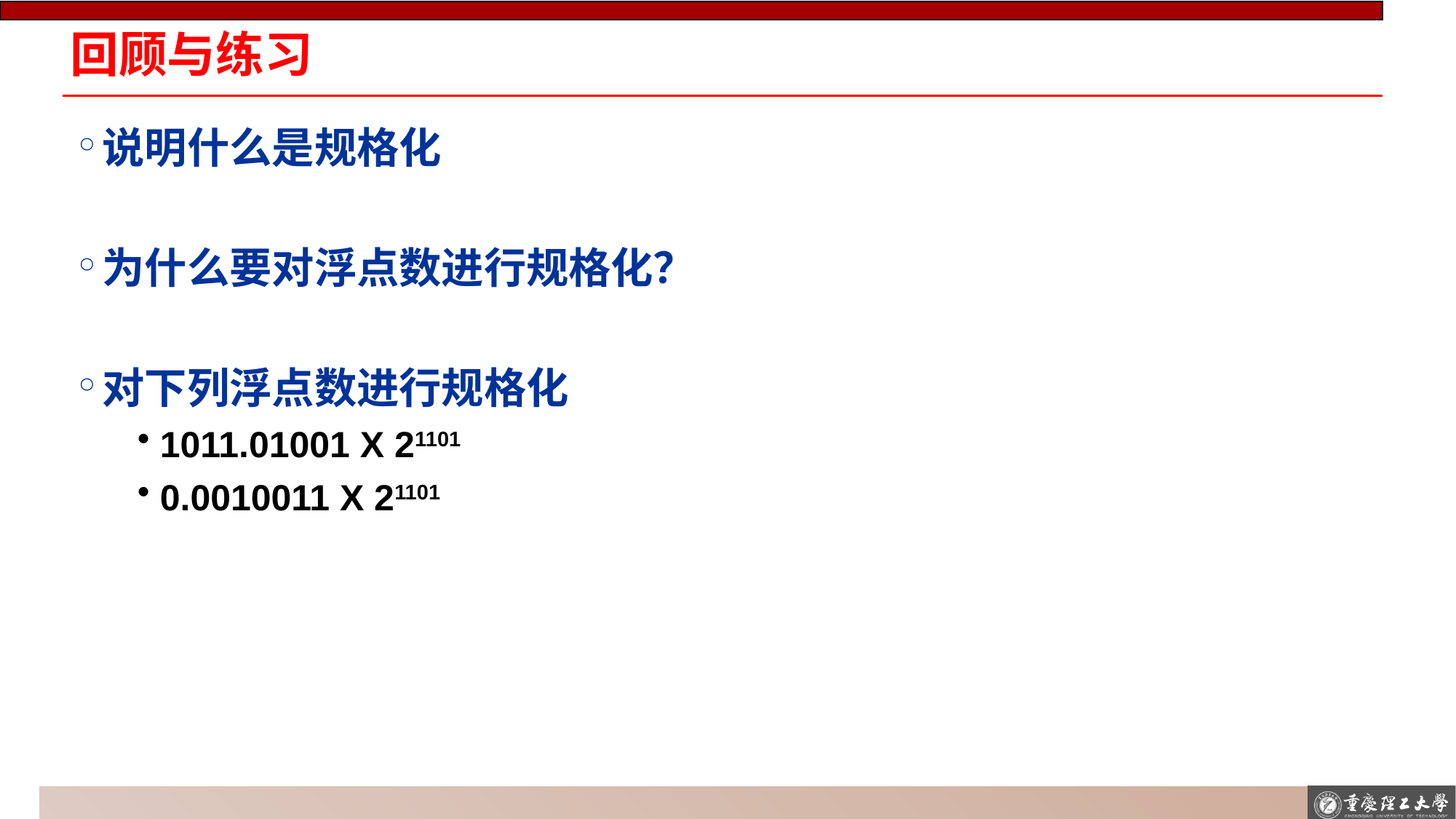

# 回顾与练习
说明什么是规格化

为什么要对浮点数进行规格化？

对下列浮点数进行规格化
1011.01001 X 21101
0.0010011 X 21101